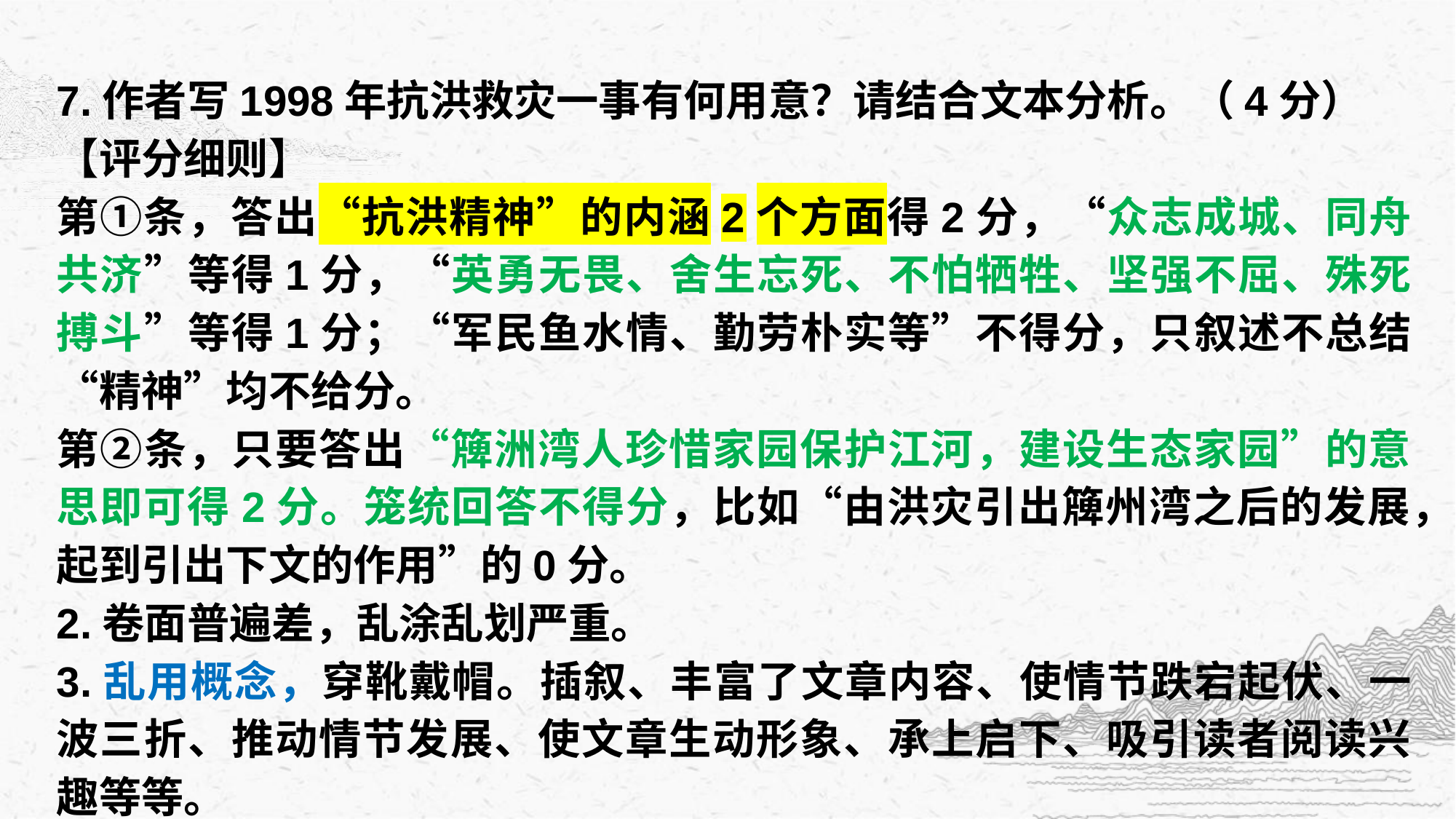

7.作者写1998年抗洪救灾一事有何用意？请结合文本分析。（4分）
【评分细则】
第①条，答出“抗洪精神”的内涵2个方面得2分，“众志成城、同舟共济”等得1分，“英勇无畏、舍生忘死、不怕牺牲、坚强不屈、殊死搏斗”等得1分；“军民鱼水情、勤劳朴实等”不得分，只叙述不总结“精神”均不给分。
第②条，只要答出“簰洲湾人珍惜家园保护江河，建设生态家园”的意思即可得2分。笼统回答不得分，比如“由洪灾引出簰州湾之后的发展，起到引出下文的作用”的0分。
2.卷面普遍差，乱涂乱划严重。
3.乱用概念，穿靴戴帽。插叙、丰富了文章内容、使情节跌宕起伏、一波三折、推动情节发展、使文章生动形象、承上启下、吸引读者阅读兴趣等等。